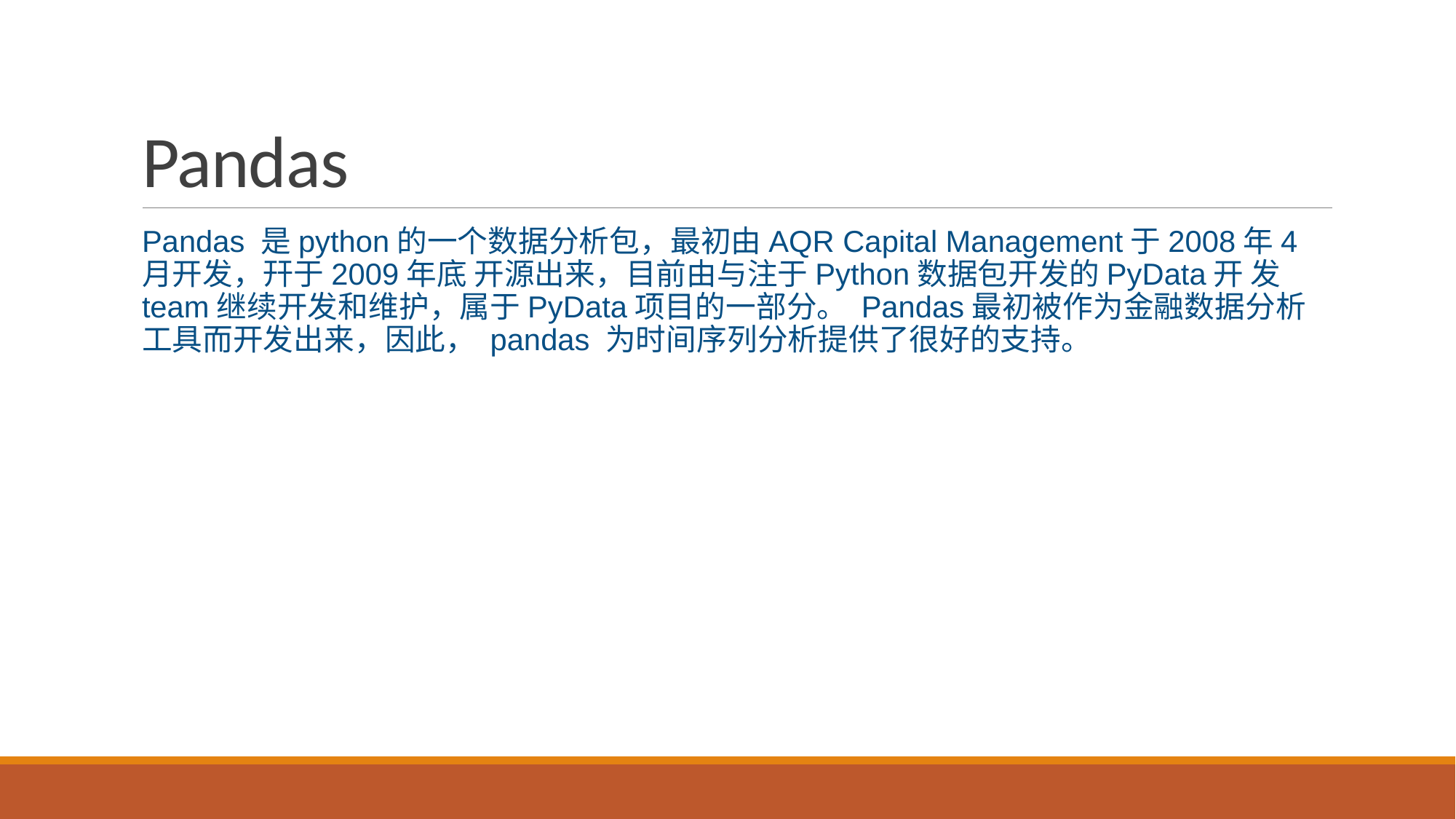

# Pandas
Pandas 是python的一个数据分析包，最初由AQR Capital Management于2008年4月开发，幵于2009年底 开源出来，目前由与注于Python数据包开发的PyData开 发team继续开发和维护，属于PyData项目的一部分。 Pandas最初被作为金融数据分析工具而开发出来，因此， pandas 为时间序列分析提供了很好的支持。